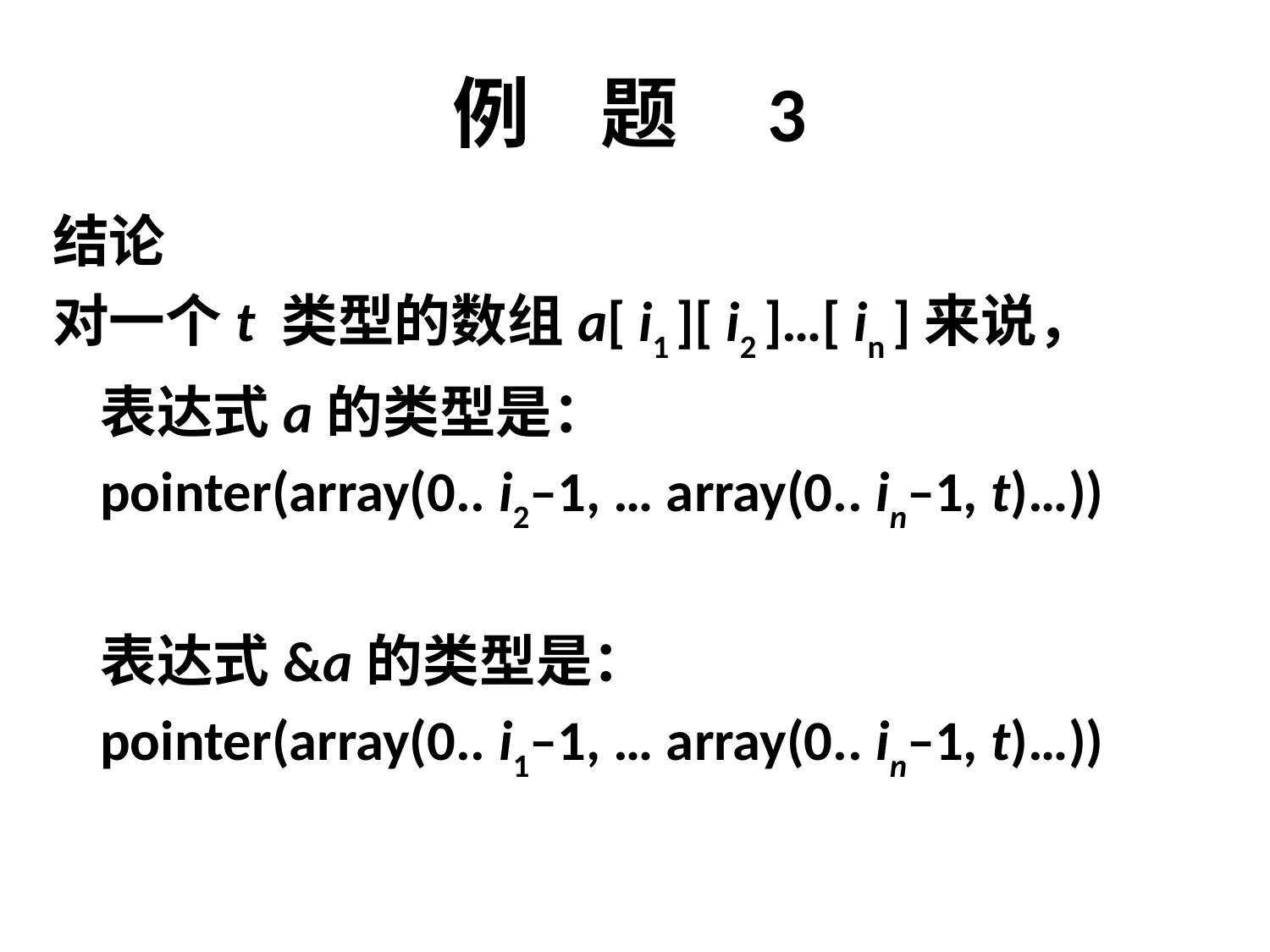

# 例    题    3
结论
对一个t 类型的数组a[ i1 ][ i2 ]…[ in ]来说，
	表达式a的类型是：
	pointer(array(0.. i2–1, … array(0.. in–1, t)…))

	表达式&a的类型是：
	pointer(array(0.. i1–1, … array(0.. in–1, t)…))